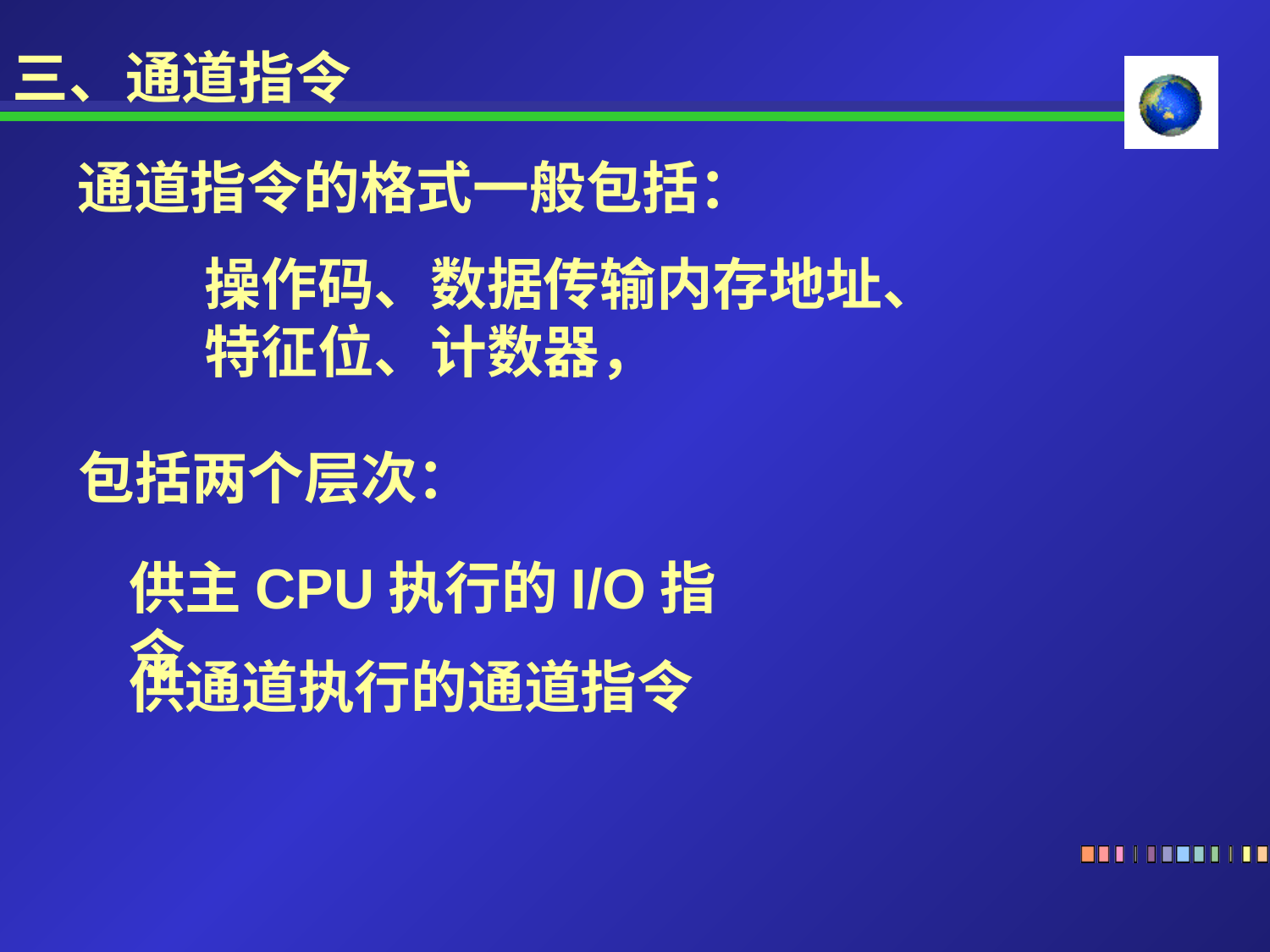

三、通道指令
通道指令的格式一般包括：
	操作码、数据传输内存地址、
	特征位、计数器，
包括两个层次：
供主CPU执行的I/O指令
供通道执行的通道指令
16